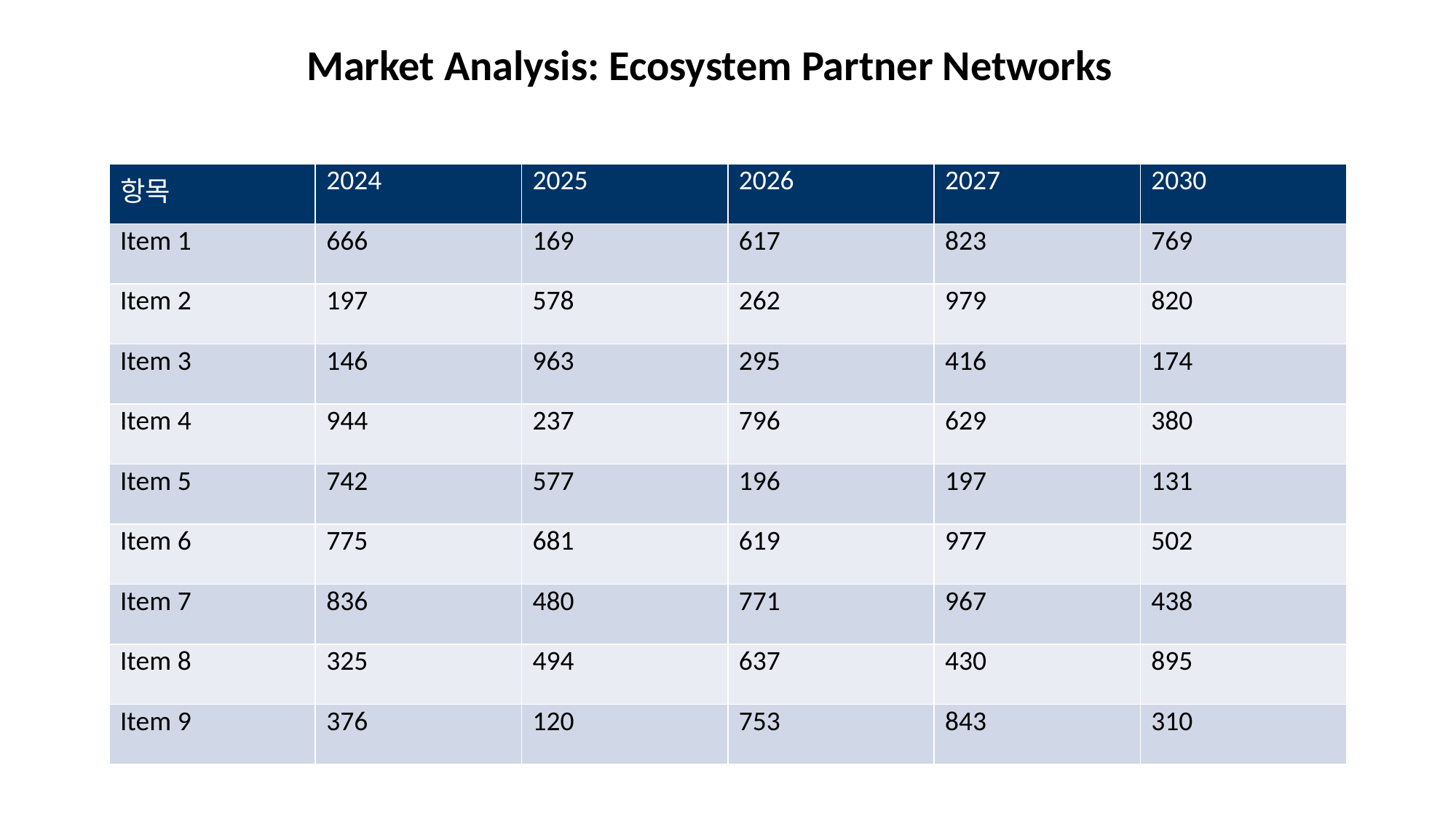

Market Analysis: Ecosystem Partner Networks
#
| 항목 | 2024 | 2025 | 2026 | 2027 | 2030 |
| --- | --- | --- | --- | --- | --- |
| Item 1 | 666 | 169 | 617 | 823 | 769 |
| Item 2 | 197 | 578 | 262 | 979 | 820 |
| Item 3 | 146 | 963 | 295 | 416 | 174 |
| Item 4 | 944 | 237 | 796 | 629 | 380 |
| Item 5 | 742 | 577 | 196 | 197 | 131 |
| Item 6 | 775 | 681 | 619 | 977 | 502 |
| Item 7 | 836 | 480 | 771 | 967 | 438 |
| Item 8 | 325 | 494 | 637 | 430 | 895 |
| Item 9 | 376 | 120 | 753 | 843 | 310 |